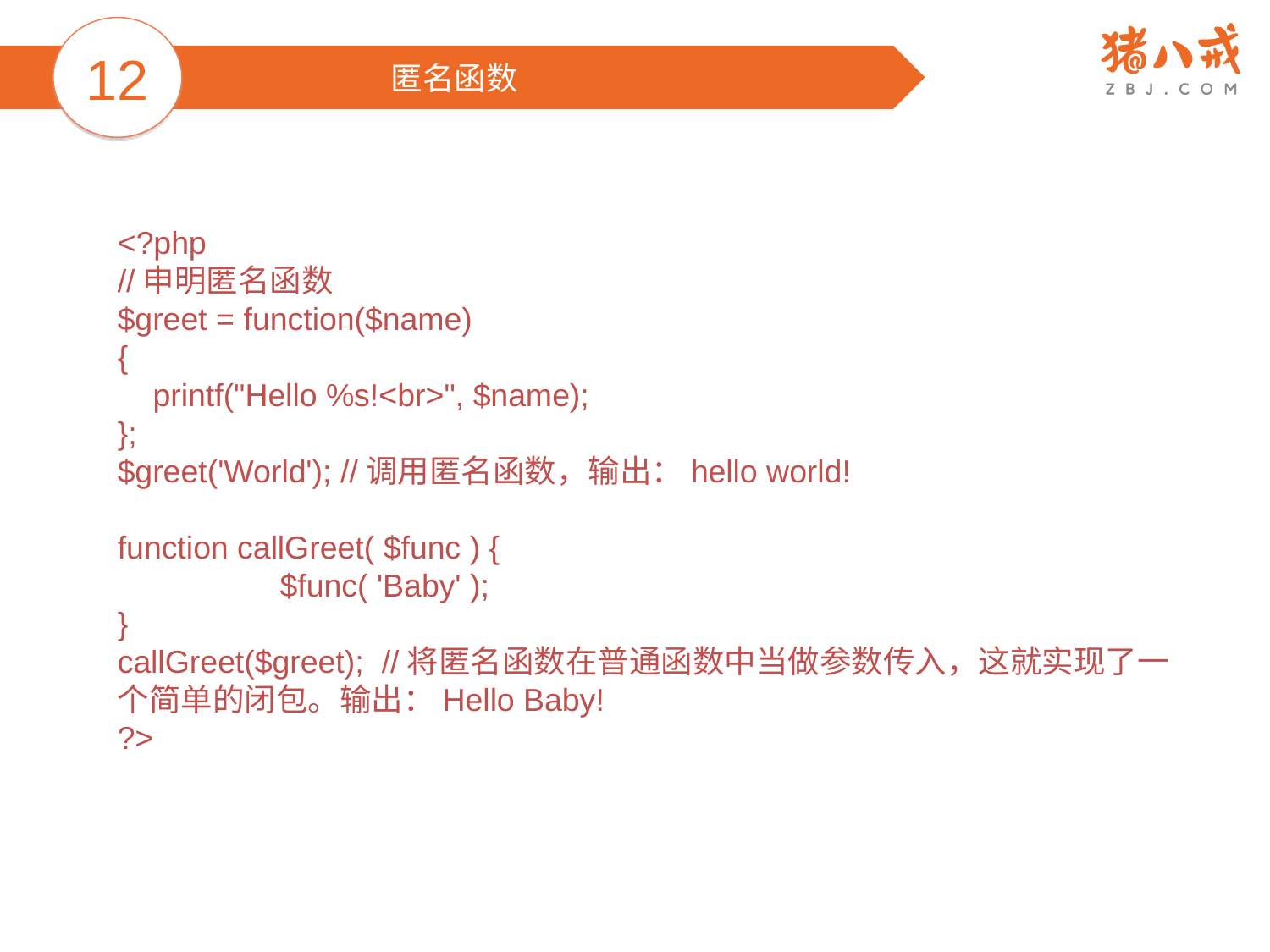

12
匿名函数

<?php
//申明匿名函数
$greet = function($name)
{
    printf("Hello %s!<br>", $name);
};
$greet('World'); //调用匿名函数，输出：hello world!

function callGreet( $func ) {
	    $func( 'Baby' );
}
callGreet($greet);  //将匿名函数在普通函数中当做参数传入，这就实现了一个简单的闭包。输出：Hello Baby!
?>